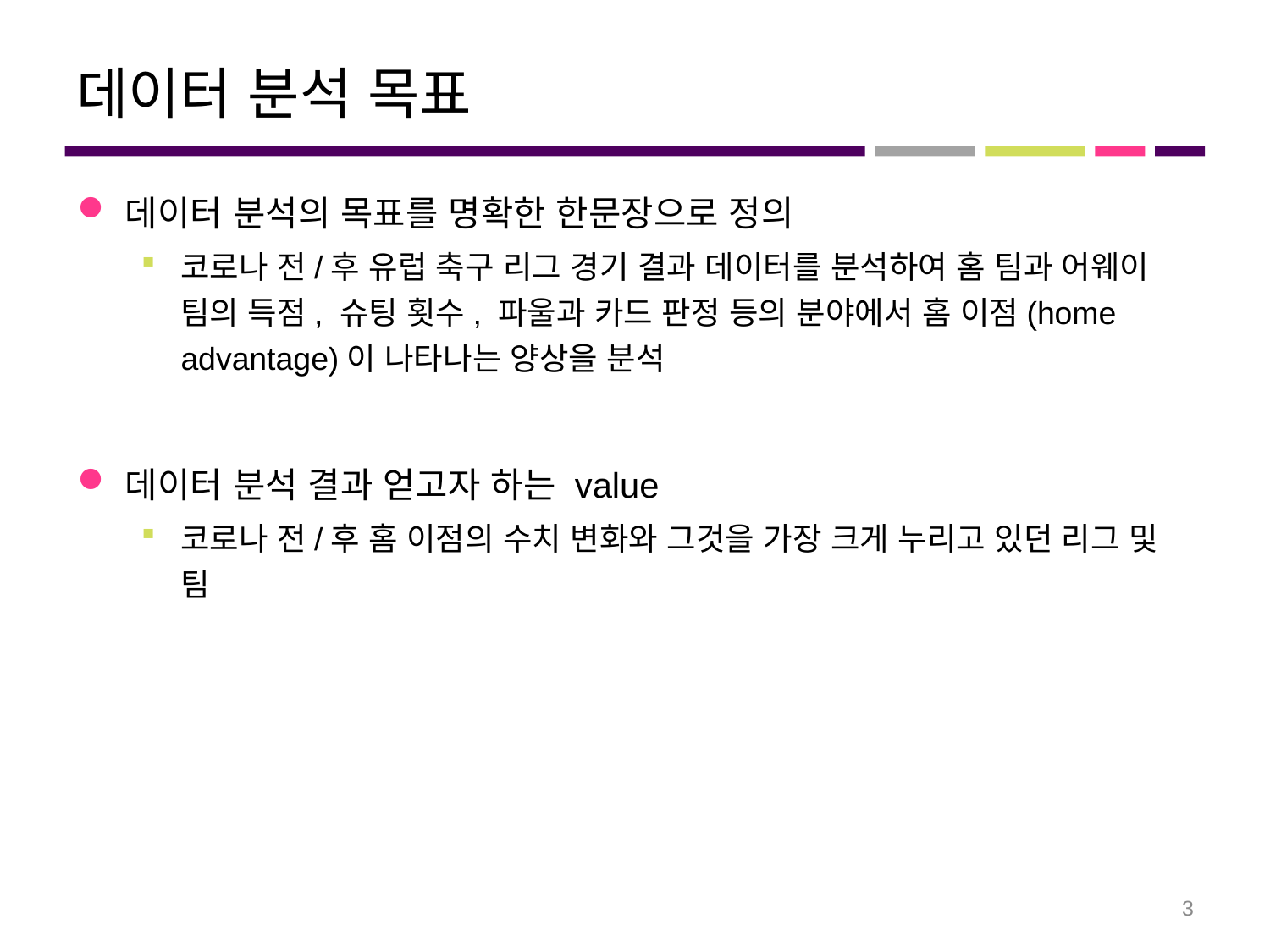

# 데이터 분석 목표
데이터 분석의 목표를 명확한 한문장으로 정의
코로나 전/후 유럽 축구 리그 경기 결과 데이터를 분석하여 홈 팀과 어웨이 팀의 득점, 슈팅 횟수, 파울과 카드 판정 등의 분야에서 홈 이점(home advantage)이 나타나는 양상을 분석

데이터 분석 결과 얻고자 하는 value
코로나 전/후 홈 이점의 수치 변화와 그것을 가장 크게 누리고 있던 리그 및 팀
3